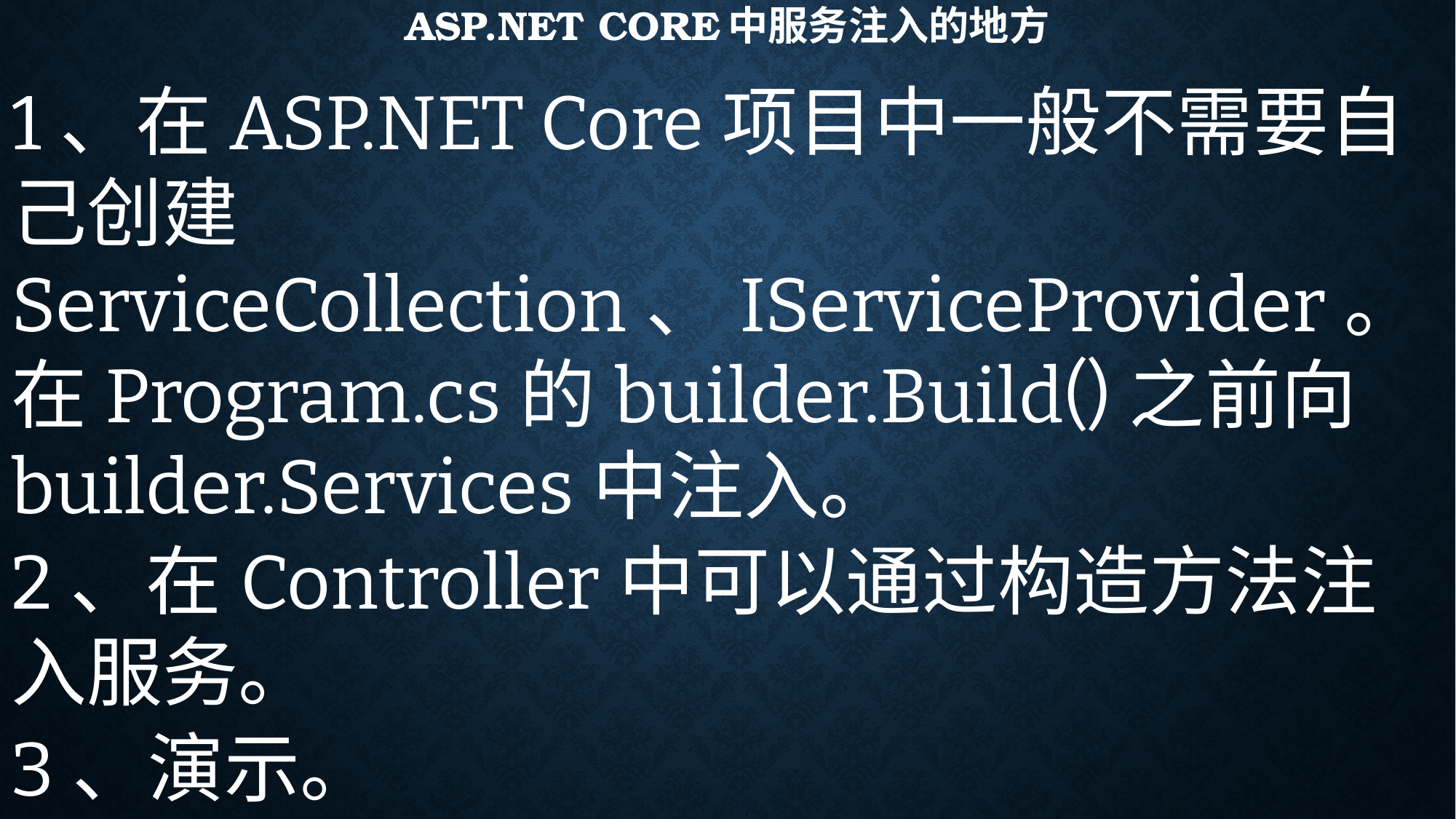

# ASP.NET Core中服务注入的地方
1、在ASP.NET Core项目中一般不需要自己创建ServiceCollection、IServiceProvider。在Program.cs的builder.Build()之前向builder.Services中注入。
2、在Controller中可以通过构造方法注入服务。
3、演示。